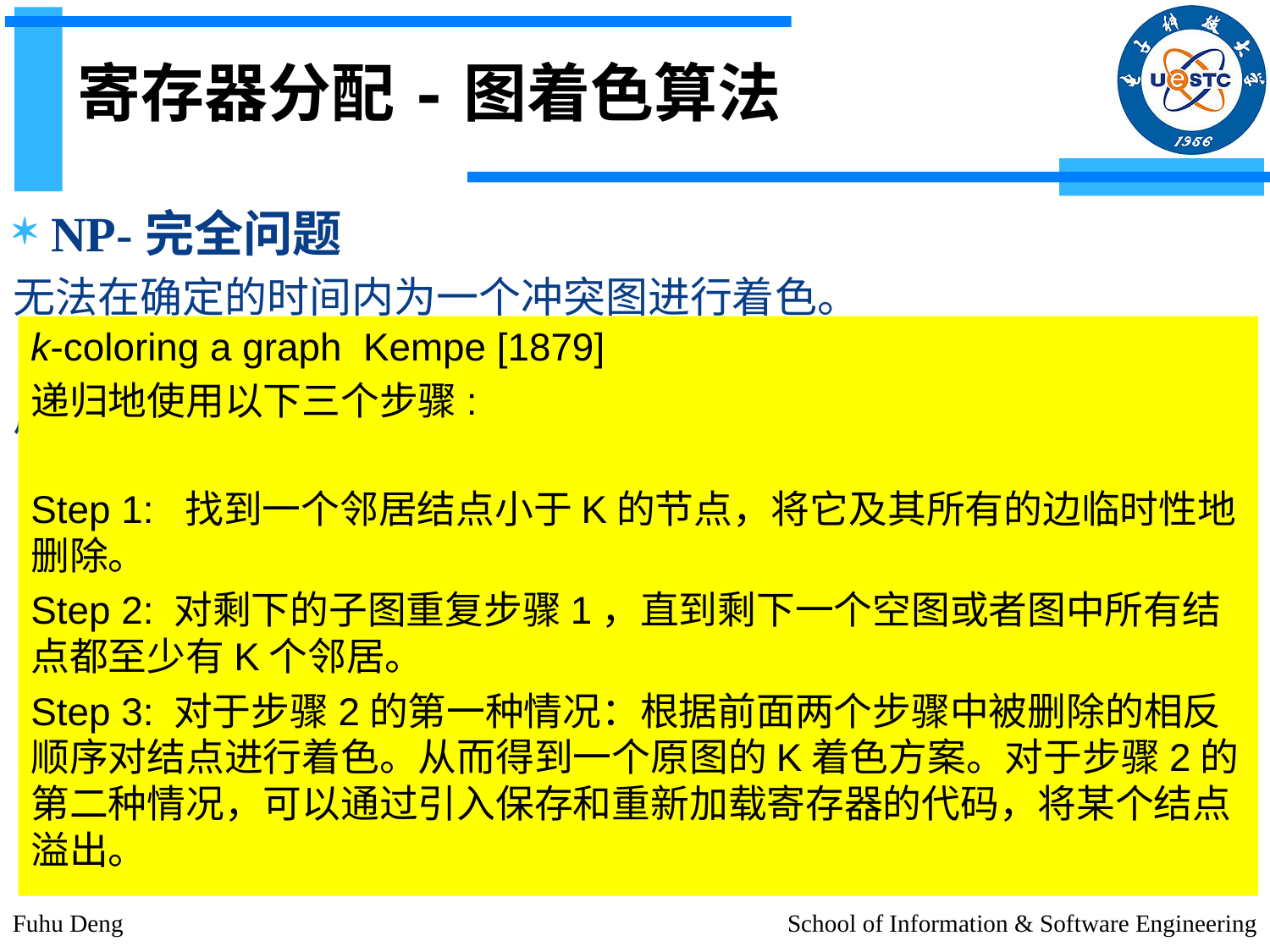

# 寄存器分配-图着色算法
NP-完全问题
无法在确定的时间内为一个冲突图进行着色。

启发式技术。
k-coloring a graph  Kempe [1879]
递归地使用以下三个步骤:

Step 1:  找到一个邻居结点小于K的节点，将它及其所有的边临时性地删除。
Step 2: 对剩下的子图重复步骤1，直到剩下一个空图或者图中所有结点都至少有K个邻居。
Step 3: 对于步骤2的第一种情况：根据前面两个步骤中被删除的相反顺序对结点进行着色。从而得到一个原图的K着色方案。对于步骤2的第二种情况，可以通过引入保存和重新加载寄存器的代码，将某个结点溢出。
Fuhu Deng
69
School of Information & Software Engineering